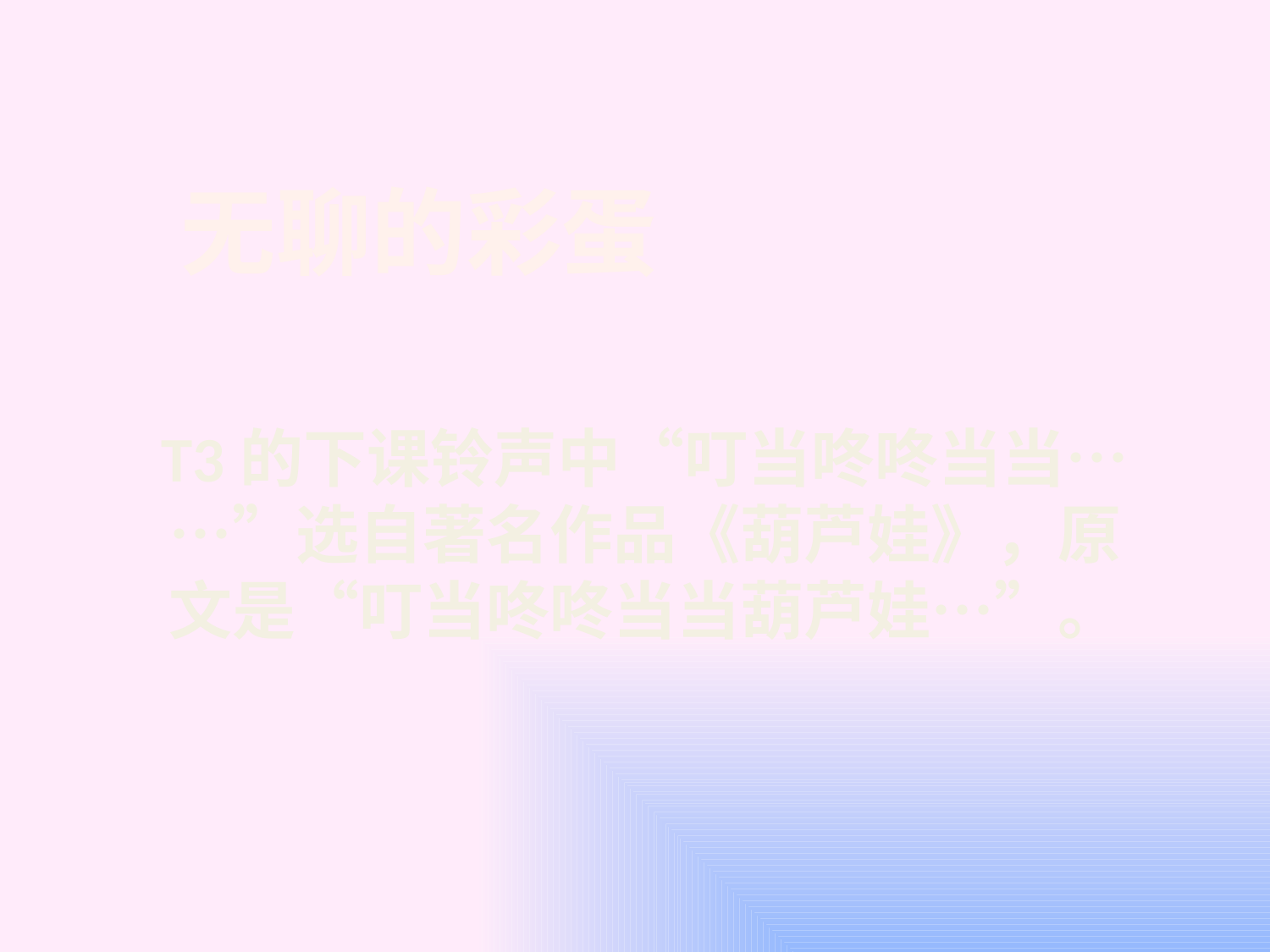

无聊的彩蛋
T3的下课铃声中“叮当咚咚当当……”选自著名作品《葫芦娃》，原文是“叮当咚咚当当葫芦娃…”。